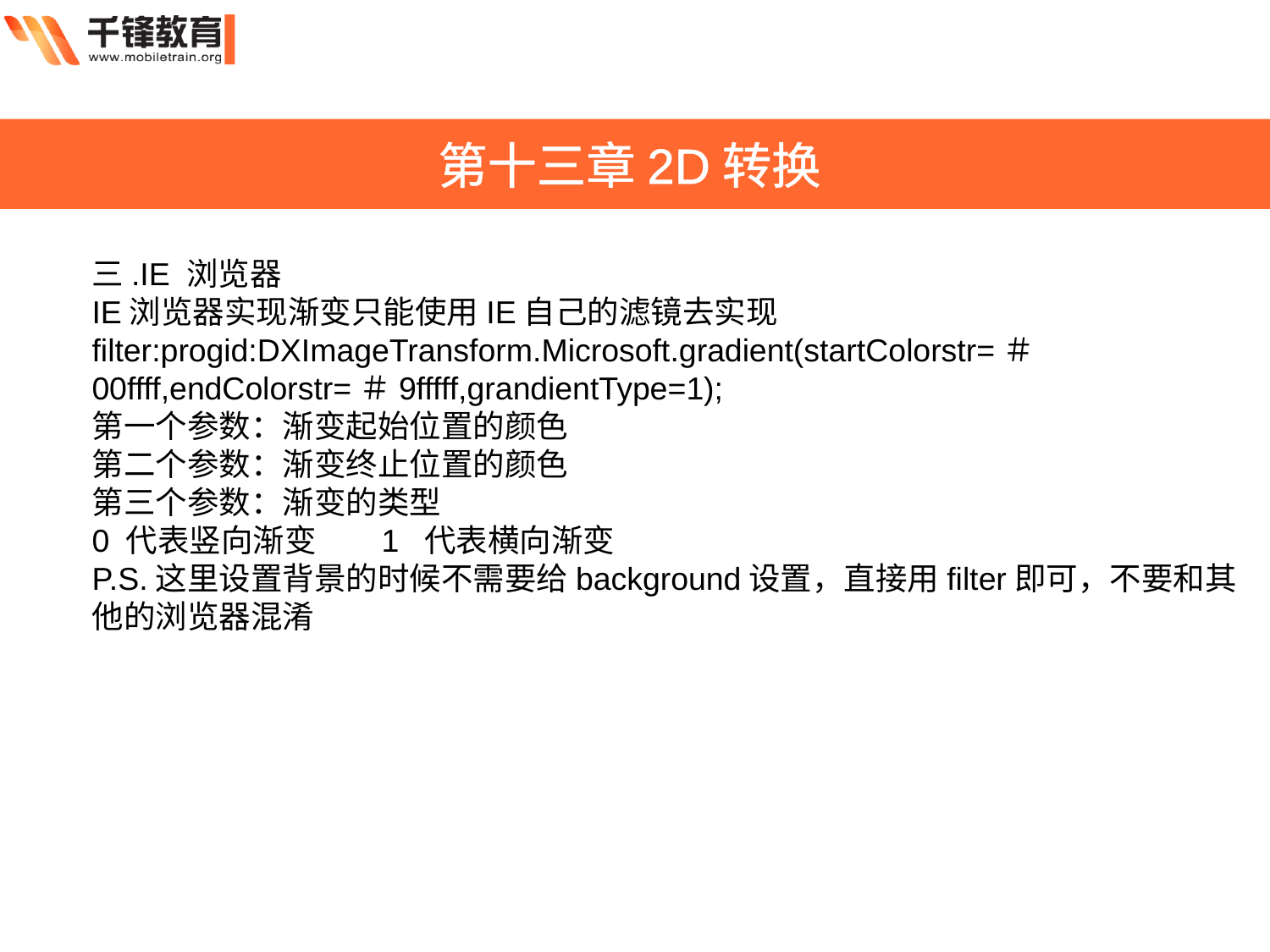

第十三章2D转换
三.IE 浏览器
IE浏览器实现渐变只能使用IE自己的滤镜去实现
filter:progid:DXImageTransform.Microsoft.gradient(startColorstr=＃00ffff,endColorstr=＃9fffff,grandientType=1);
第一个参数：渐变起始位置的颜色
第二个参数：渐变终止位置的颜色
第三个参数：渐变的类型
0 代表竖向渐变        1  代表横向渐变
P.S.这里设置背景的时候不需要给background设置，直接用filter即可，不要和其他的浏览器混淆